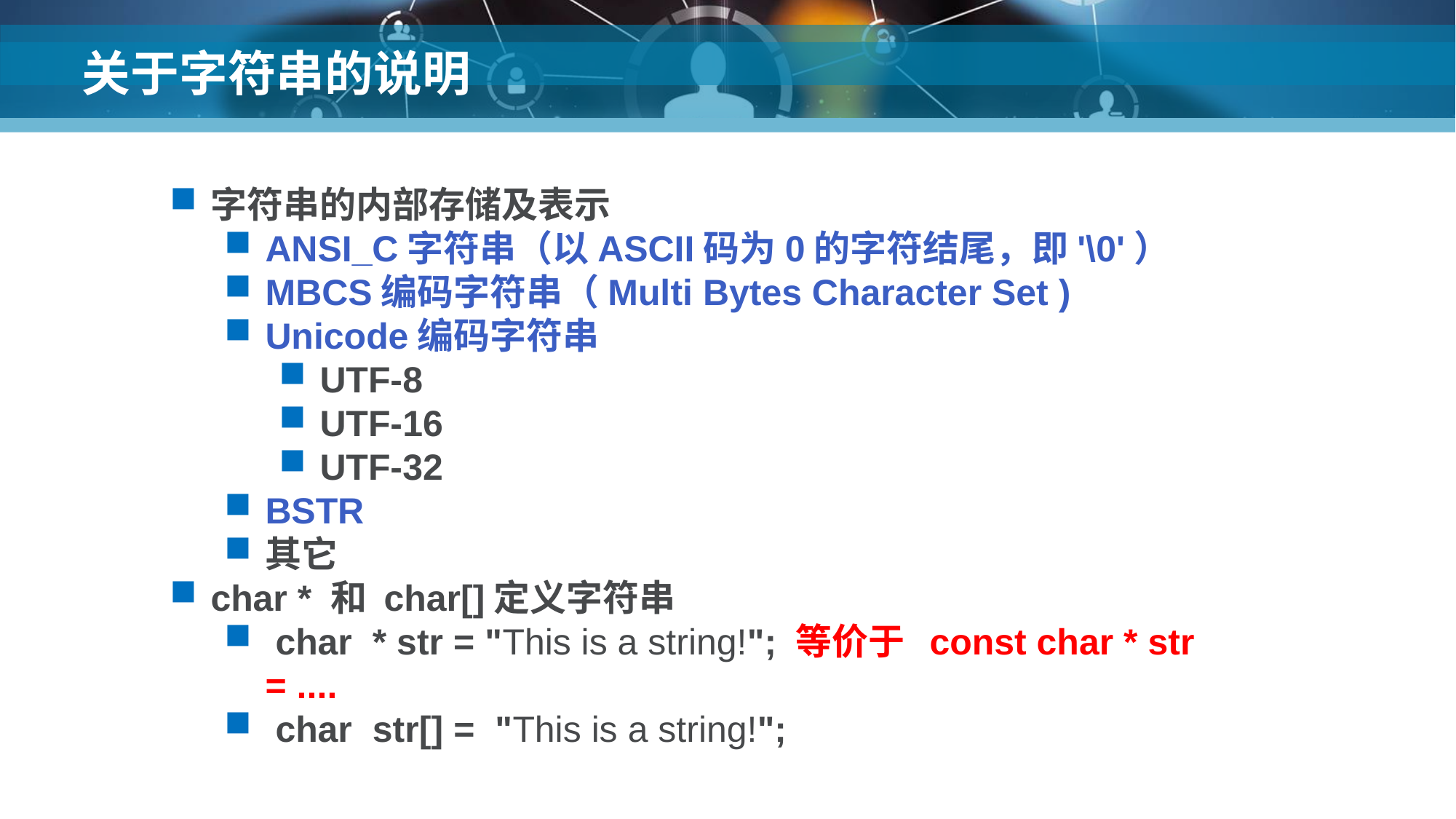

# 关于字符串的说明
字符串的内部存储及表示
ANSI_C字符串（以ASCII码为0的字符结尾，即'\0'）
MBCS编码字符串（Multi Bytes Character Set )
Unicode编码字符串
UTF-8
UTF-16
UTF-32
BSTR
其它
char * 和 char[]定义字符串
 char  * str = "This is a string!"; 等价于  const char * str = ....
 char  str[] =  "This is a string!";